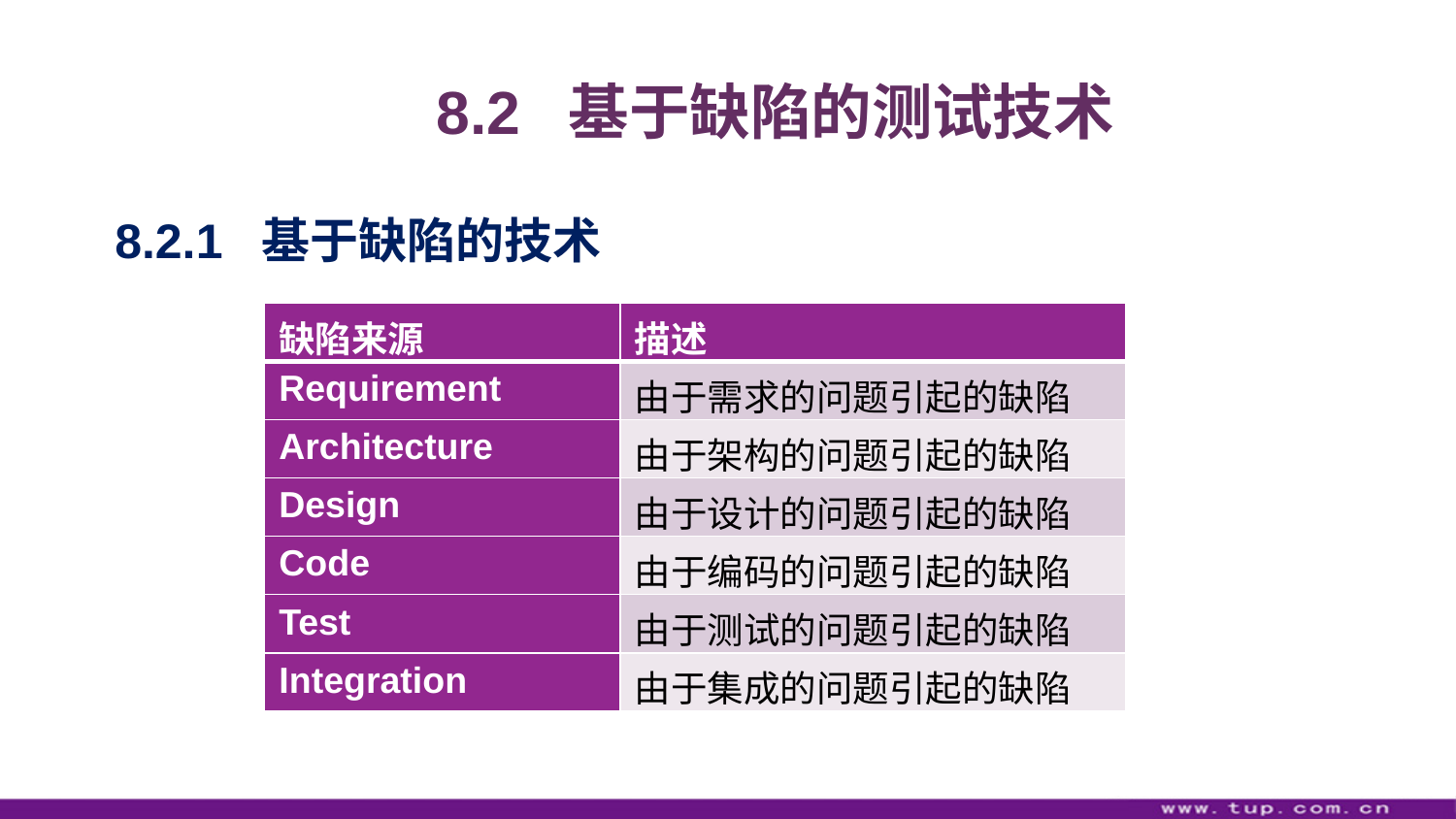

8.2  基于缺陷的测试技术

8.2.1  基于缺陷的技术
| 缺陷来源 | 描述 |
| --- | --- |
| Requirement | 由于需求的问题引起的缺陷 |
| Architecture | 由于架构的问题引起的缺陷 |
| Design | 由于设计的问题引起的缺陷 |
| Code | 由于编码的问题引起的缺陷 |
| Test | 由于测试的问题引起的缺陷 |
| Integration | 由于集成的问题引起的缺陷 |